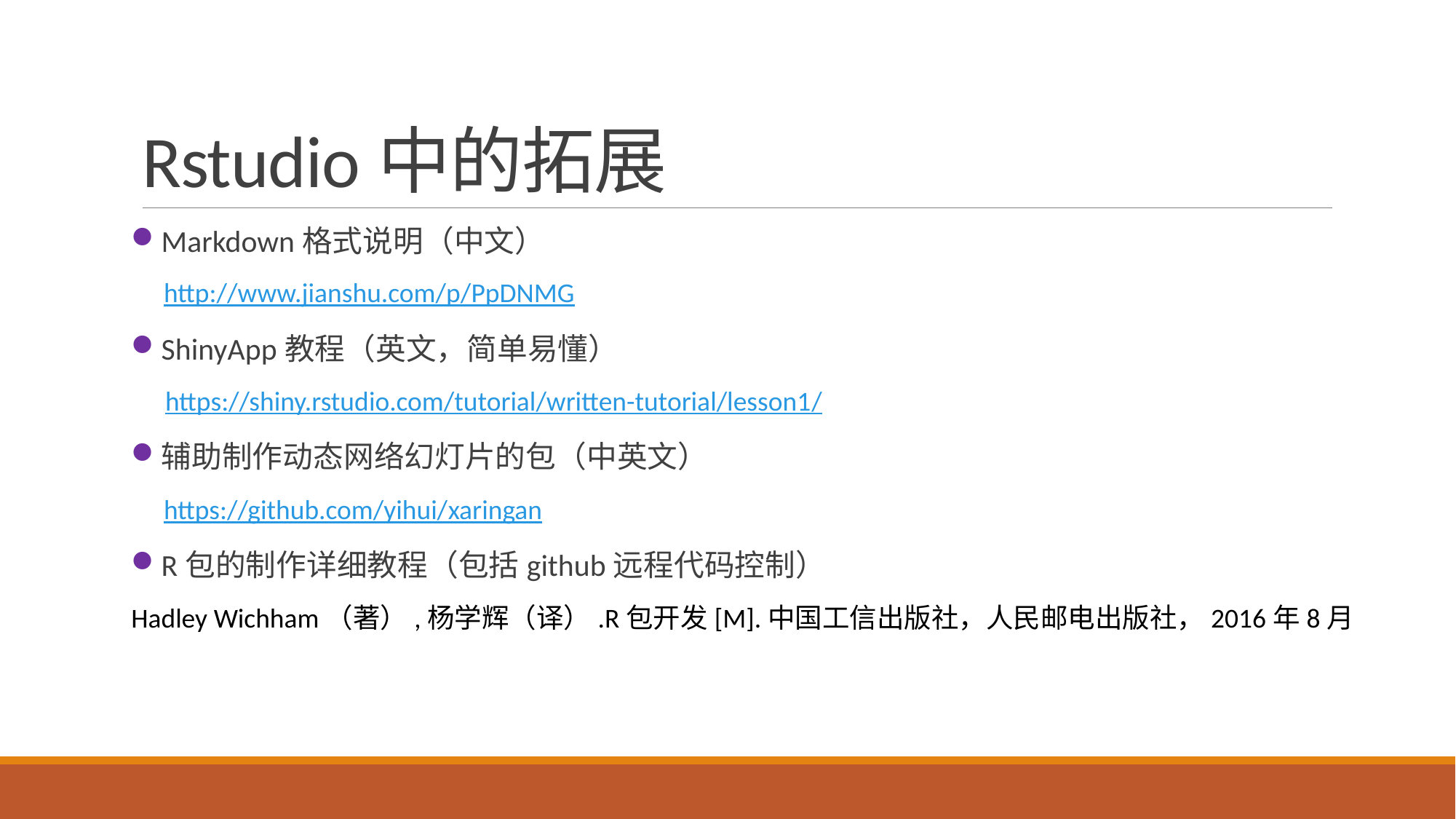

# Rstudio中的拓展
Markdown格式说明（中文）

ShinyApp教程（英文，简单易懂）

辅助制作动态网络幻灯片的包（中英文）

R包的制作详细教程（包括github远程代码控制）
http://www.jianshu.com/p/PpDNMG
https://shiny.rstudio.com/tutorial/written-tutorial/lesson1/

https://github.com/yihui/xaringan

Hadley Wichham（著）,杨学辉（译）.R包开发[M].中国工信出版社，人民邮电出版社，2016年8月